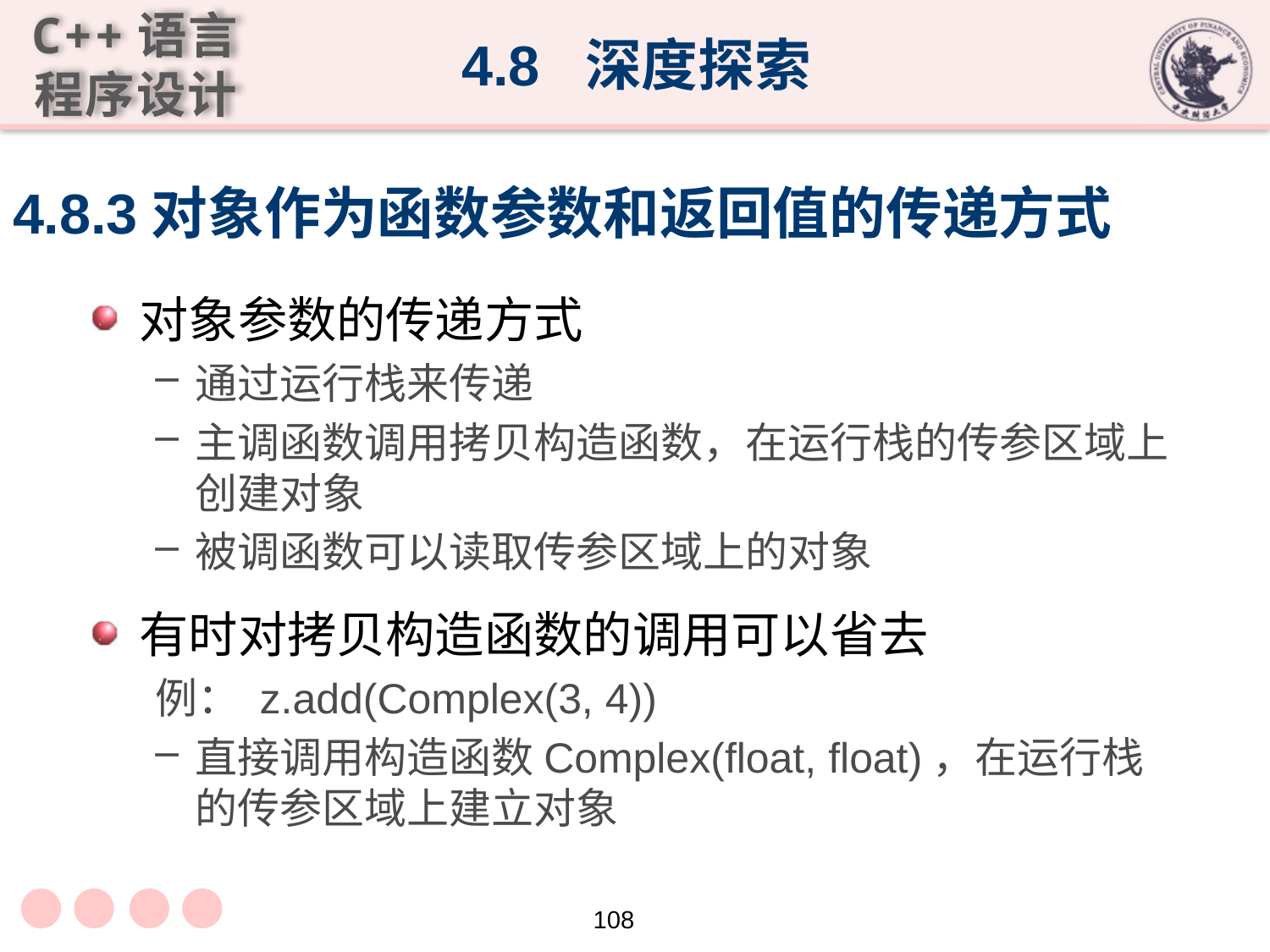

4.8  深度探索
# 4.8.3对象作为函数参数和返回值的传递方式
对象参数的传递方式
通过运行栈来传递
主调函数调用拷贝构造函数，在运行栈的传参区域上创建对象
被调函数可以读取传参区域上的对象
有时对拷贝构造函数的调用可以省去
例： z.add(Complex(3, 4))
直接调用构造函数Complex(float, float)，在运行栈的传参区域上建立对象
108